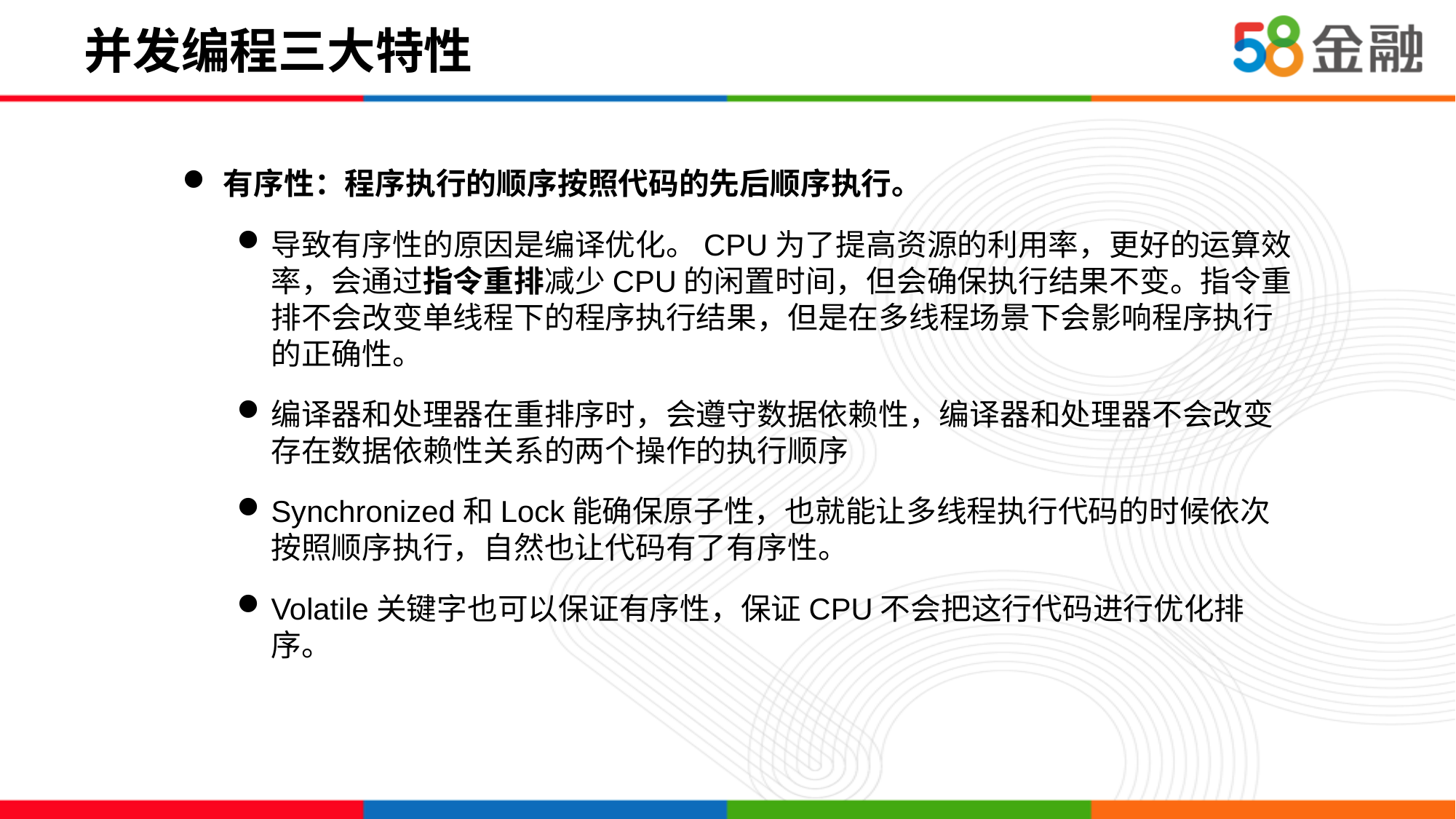

# 并发编程三大特性
有序性：程序执行的顺序按照代码的先后顺序执行。
导致有序性的原因是编译优化。CPU为了提高资源的利用率，更好的运算效率，会通过指令重排减少CPU的闲置时间，但会确保执行结果不变。指令重排不会改变单线程下的程序执行结果，但是在多线程场景下会影响程序执行的正确性。
编译器和处理器在重排序时，会遵守数据依赖性，编译器和处理器不会改变存在数据依赖性关系的两个操作的执行顺序
Synchronized和Lock能确保原子性，也就能让多线程执行代码的时候依次按照顺序执行，自然也让代码有了有序性。
Volatile关键字也可以保证有序性，保证CPU不会把这行代码进行优化排序。